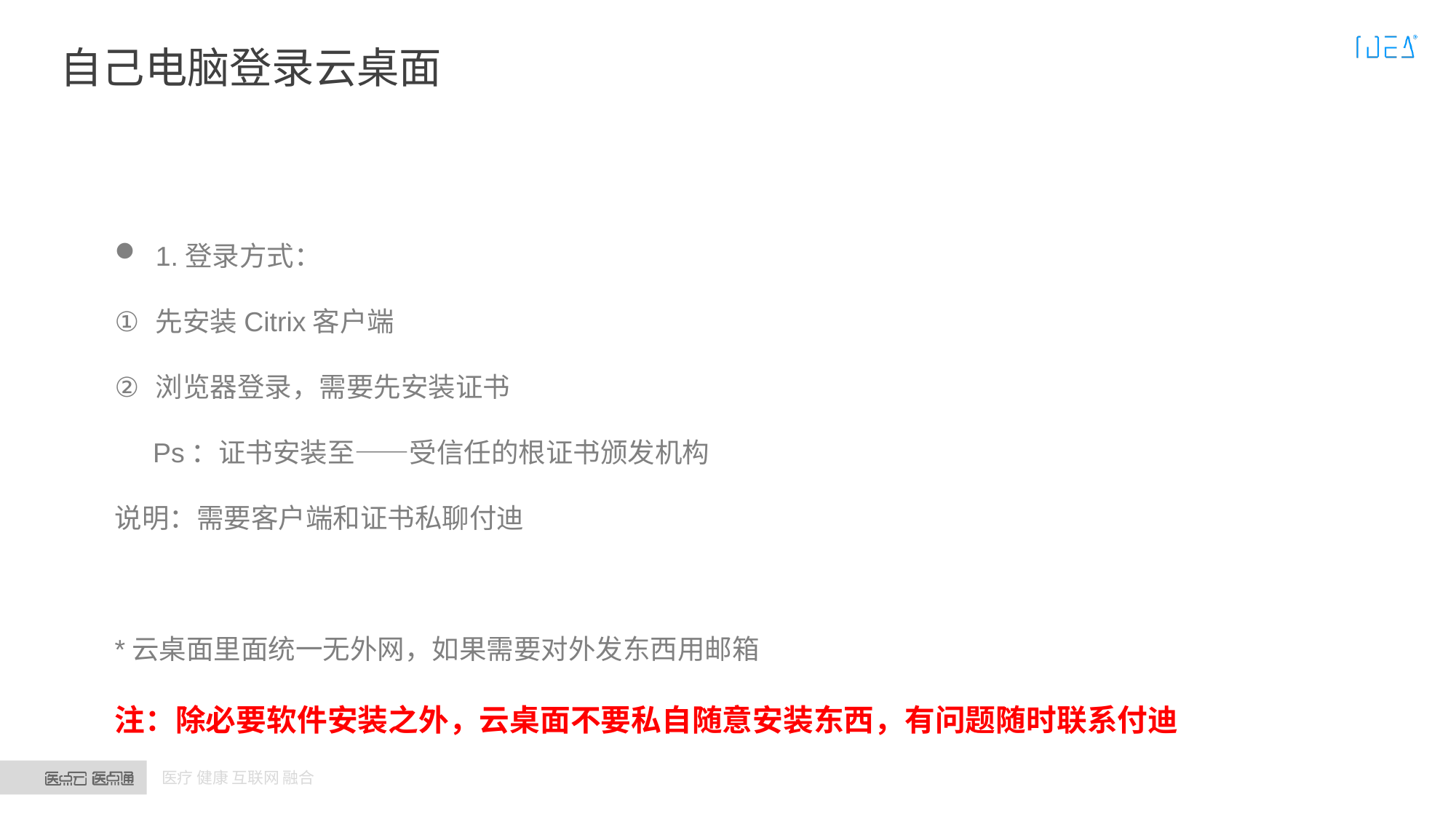

自己电脑登录云桌面
1.登录方式：
先安装Citrix客户端
浏览器登录，需要先安装证书
     Ps：证书安装至——受信任的根证书颁发机构
说明：需要客户端和证书私聊付迪

*云桌面里面统一无外网，如果需要对外发东西用邮箱
注：除必要软件安装之外，云桌面不要私自随意安装东西，有问题随时联系付迪